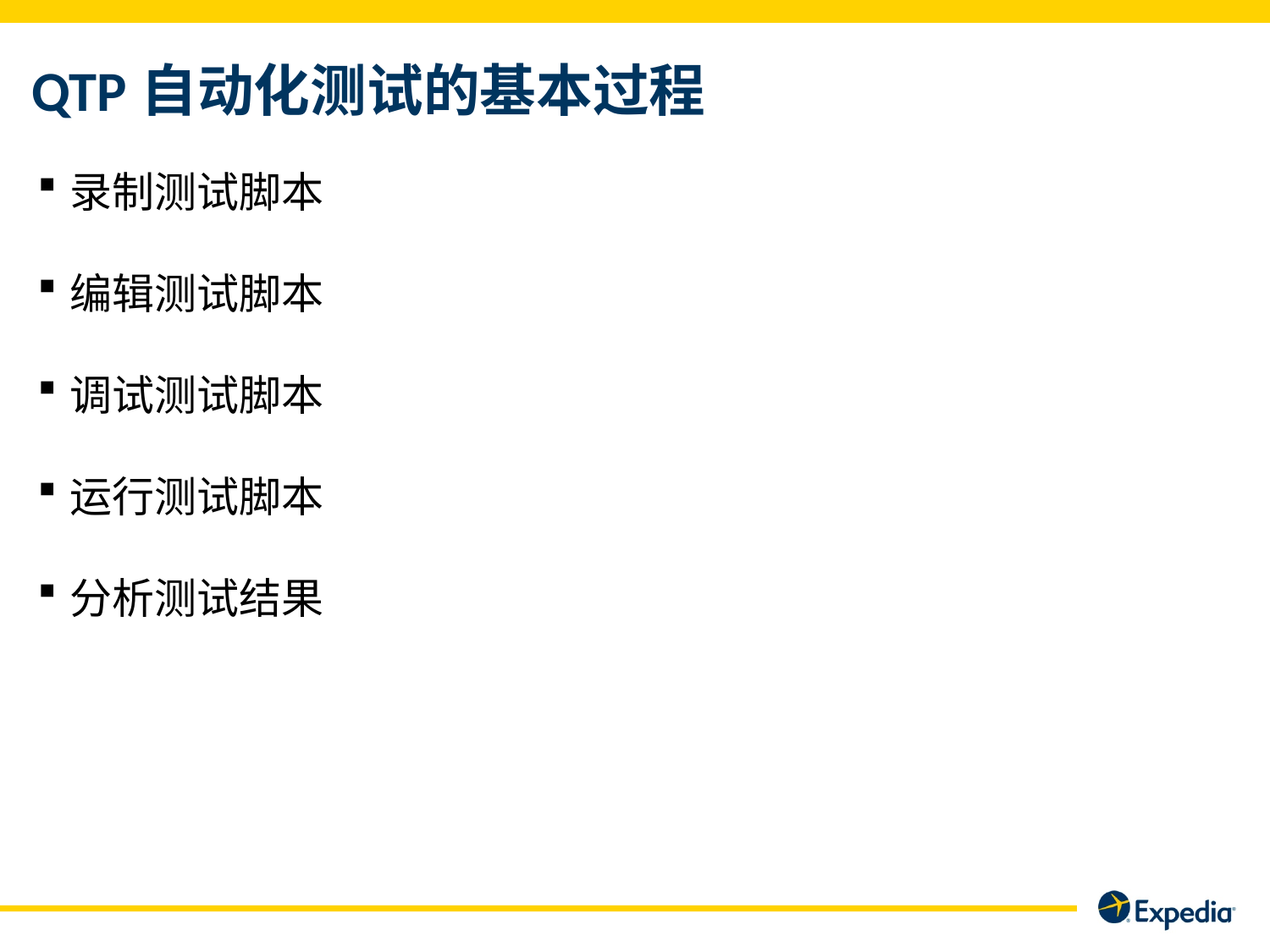

# QTP自动化测试的基本过程
录制测试脚本

编辑测试脚本

调试测试脚本

运行测试脚本

分析测试结果